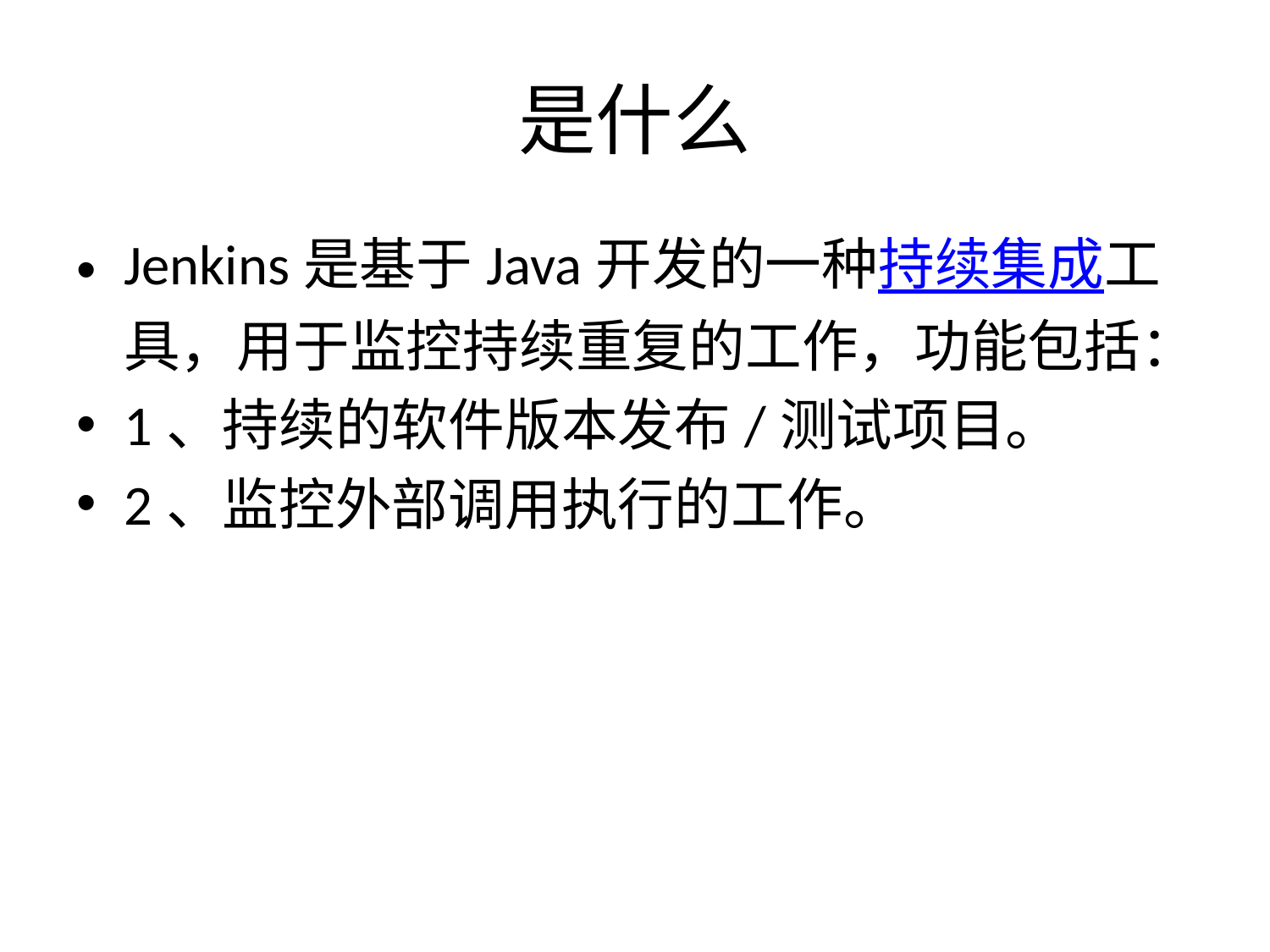

# 是什么
Jenkins是基于Java开发的一种持续集成工具，用于监控持续重复的工作，功能包括：
1、持续的软件版本发布/测试项目。
2、监控外部调用执行的工作。